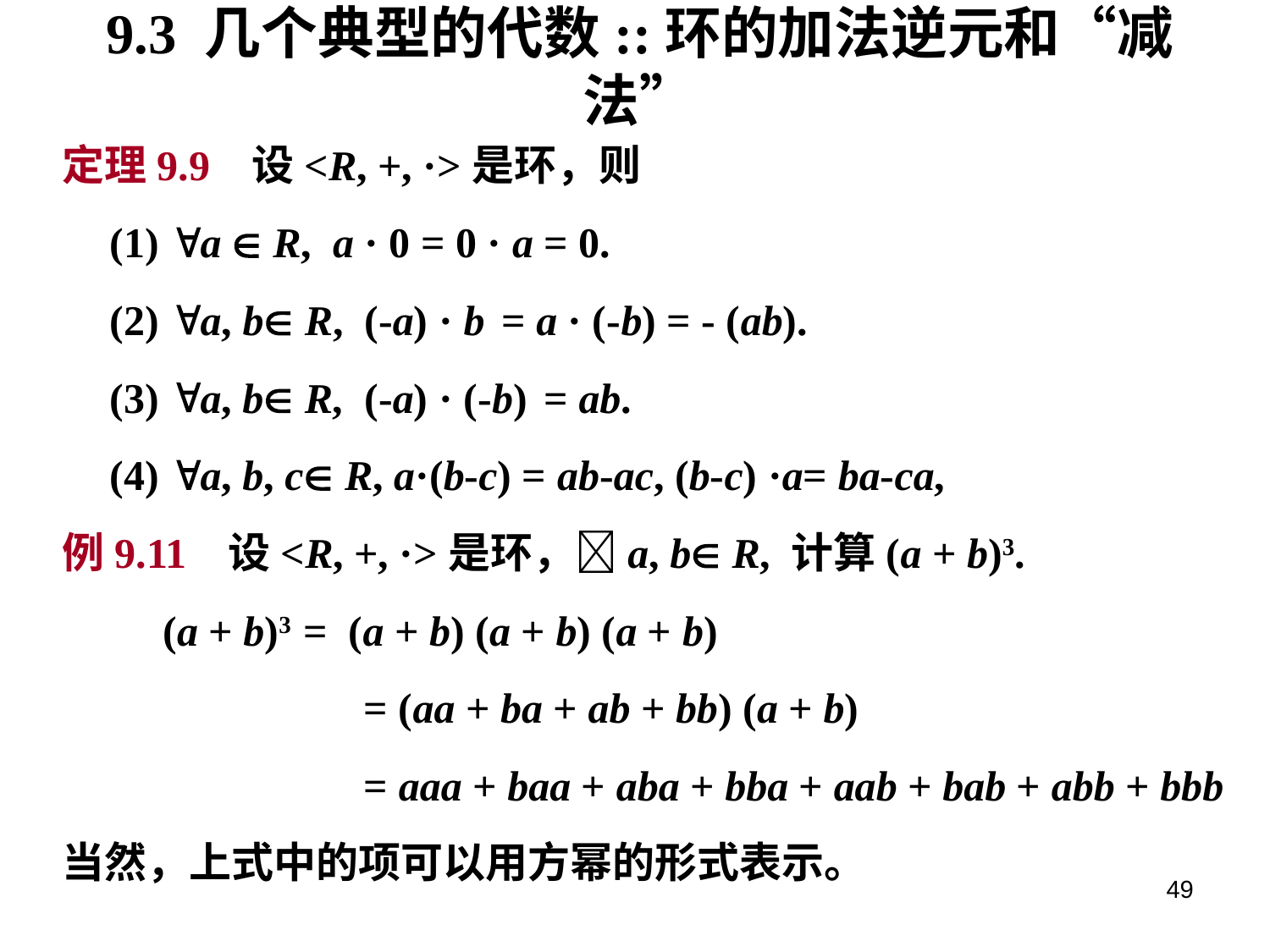

# 9.3 几个典型的代数::环的加法逆元和“减法”
定理9.9   设<R, +, ·>是环，则
	(1) ∀a ∈ R,  a · 0 = 0 · a = 0.
	(2) ∀a, b∈ R,  (-a) · b  = a · (-b) = - (ab).
	(3) ∀a, b∈ R,  (-a) · (-b)  = ab.
	(4) ∀a, b, c∈ R, a·(b-c) = ab-ac, (b-c) ·a= ba-ca,
例9.11   设<R, +, ·>是环，∀a, b∈ R, 计算(a + b)3.
	     (a + b)3  =  (a + b) (a + b) (a + b)
			= (aa + ba + ab + bb) (a + b)
			= aaa + baa + aba + bba + aab + bab + abb + bbb
当然，上式中的项可以用方幂的形式表示。
49